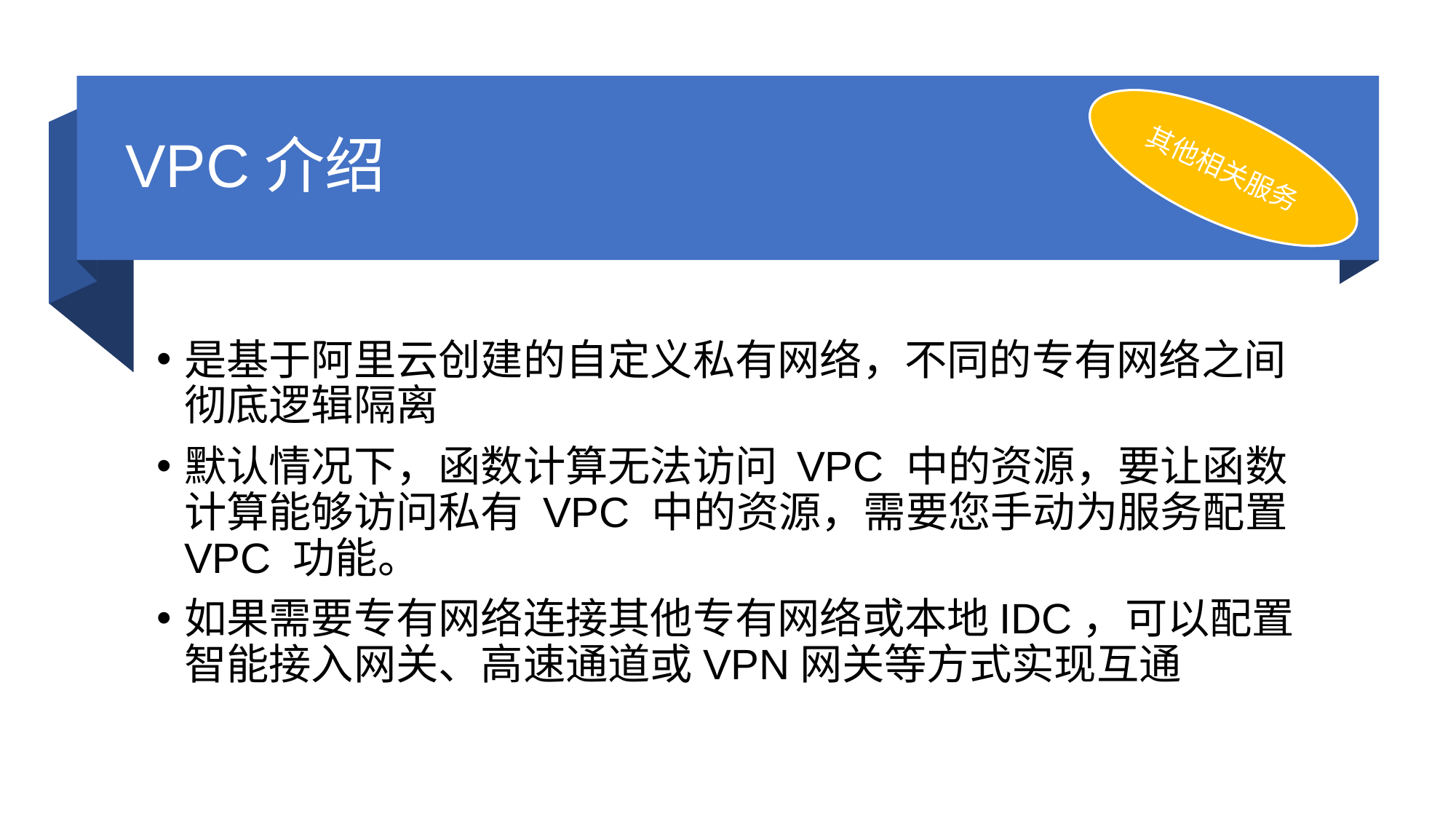

# VPC介绍

其他相关服务

是基于阿里云创建的自定义私有网络，不同的专有网络之间彻底逻辑隔离
默认情况下，函数计算无法访问 VPC 中的资源，要让函数计算能够访问私有 VPC 中的资源，需要您手动为服务配置 VPC 功能。
如果需要专有网络连接其他专有网络或本地IDC，可以配置智能接入网关、高速通道或VPN网关等方式实现互通